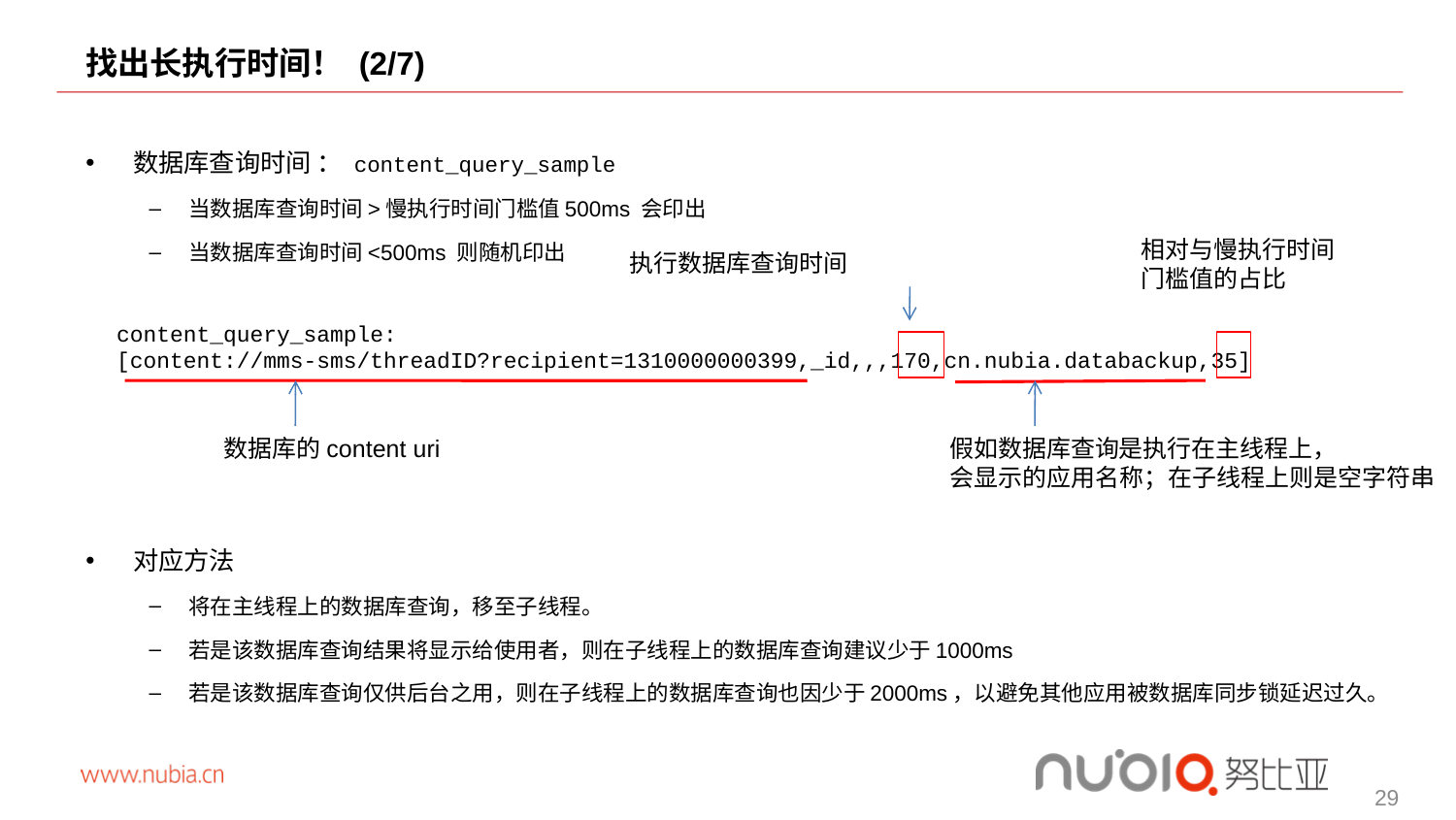

# 找出长执行时间！ (2/7)
数据库查询时间 ： content_query_sample
当数据库查询时间>慢执行时间门槛值500ms 会印出
当数据库查询时间<500ms 则随机印出

对应方法
将在主线程上的数据库查询，移至子线程。
若是该数据库查询结果将显示给使用者，则在子线程上的数据库查询建议少于1000ms
若是该数据库查询仅供后台之用，则在子线程上的数据库查询也因少于2000ms，以避免其他应用被数据库同步锁延迟过久。
相对与慢执行时间
门槛值的占比
执行数据库查询时间
content_query_sample:
[content://mms-sms/threadID?recipient=1310000000399,_id,,,170,cn.nubia.databackup,35]

数据库的content uri
假如数据库查询是执行在主线程上，
会显示的应用名称；在子线程上则是空字符串
29